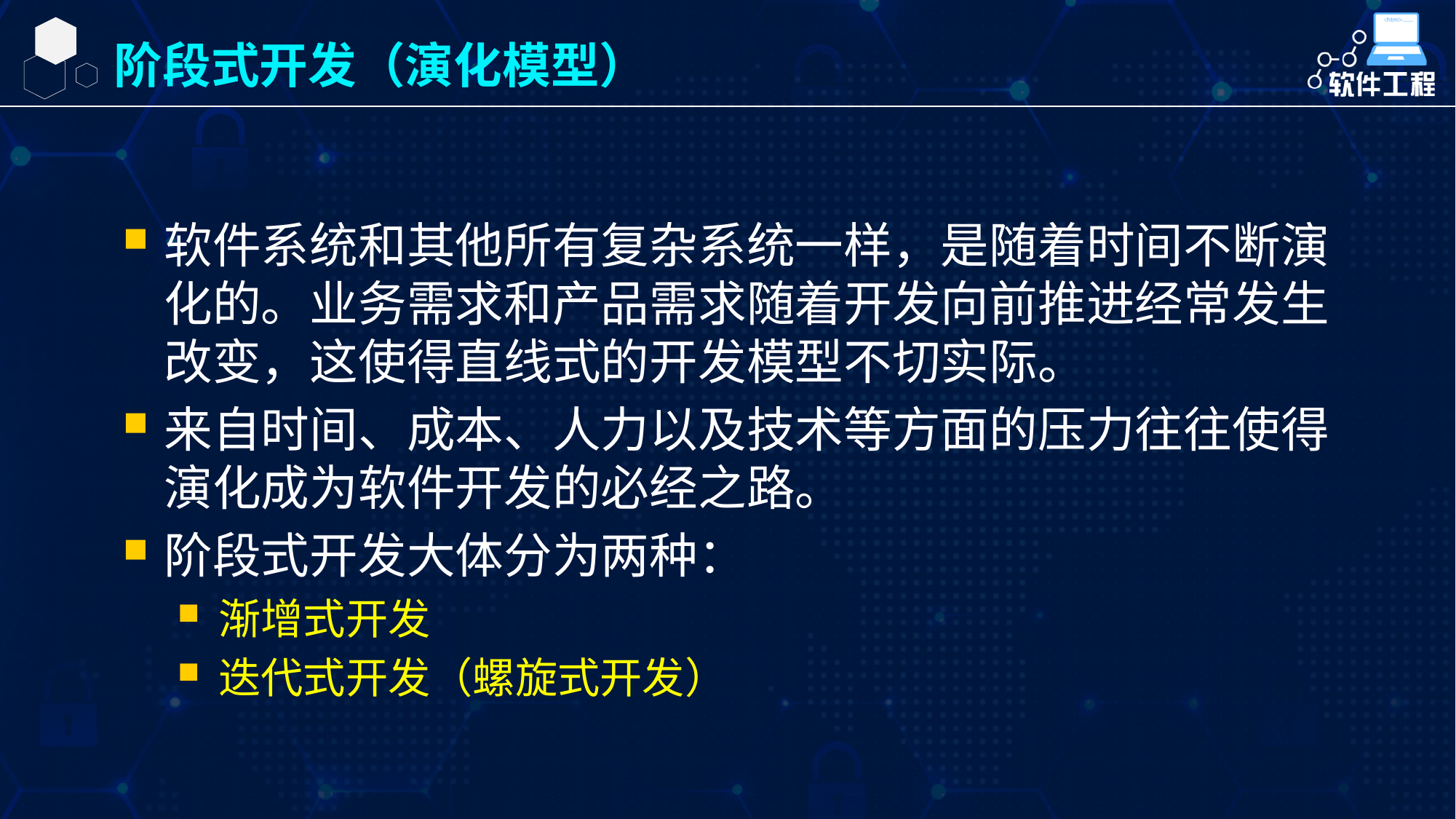

阶段式开发（演化模型）

软件系统和其他所有复杂系统一样，是随着时间不断演化的。业务需求和产品需求随着开发向前推进经常发生改变，这使得直线式的开发模型不切实际。
来自时间、成本、人力以及技术等方面的压力往往使得演化成为软件开发的必经之路。
阶段式开发大体分为两种：
渐增式开发
迭代式开发（螺旋式开发）